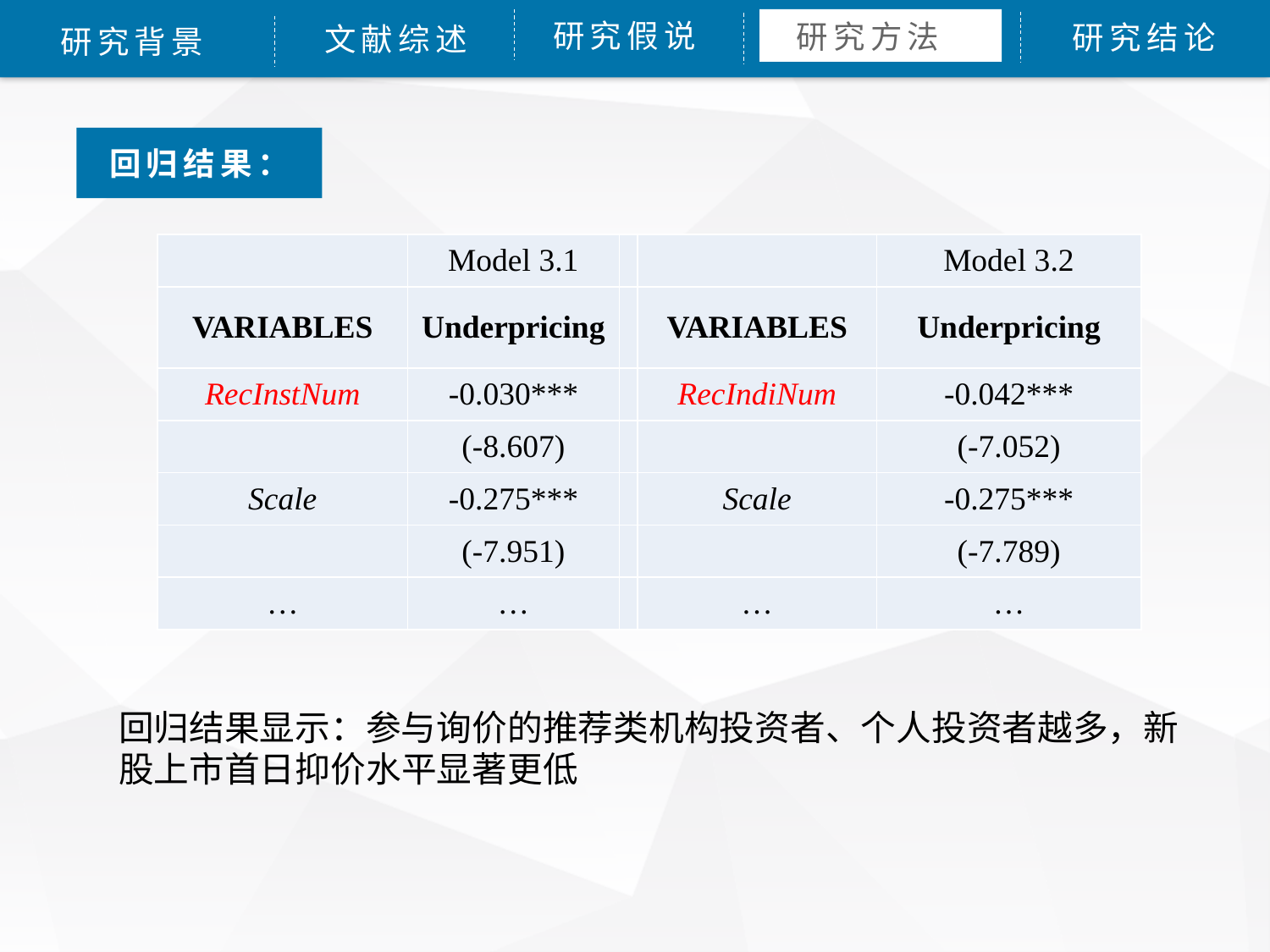

研究方法
研究假说
研究结论
文献综述
研究背景
回归结果：
|  | Model 3.1 |  |  | Model 3.2 |
| --- | --- | --- | --- | --- |
| VARIABLES | Underpricing |  | VARIABLES | Underpricing |
| RecInstNum | -0.030\*\*\* |  | RecIndiNum | -0.042\*\*\* |
|  | (-8.607) |  |  | (-7.052) |
| Scale | -0.275\*\*\* |  | Scale | -0.275\*\*\* |
|  | (-7.951) |  |  | (-7.789) |
| … | … |  | … | … |
回归结果显示：参与询价的推荐类机构投资者、个人投资者越多，新股上市首日抑价水平显著更低